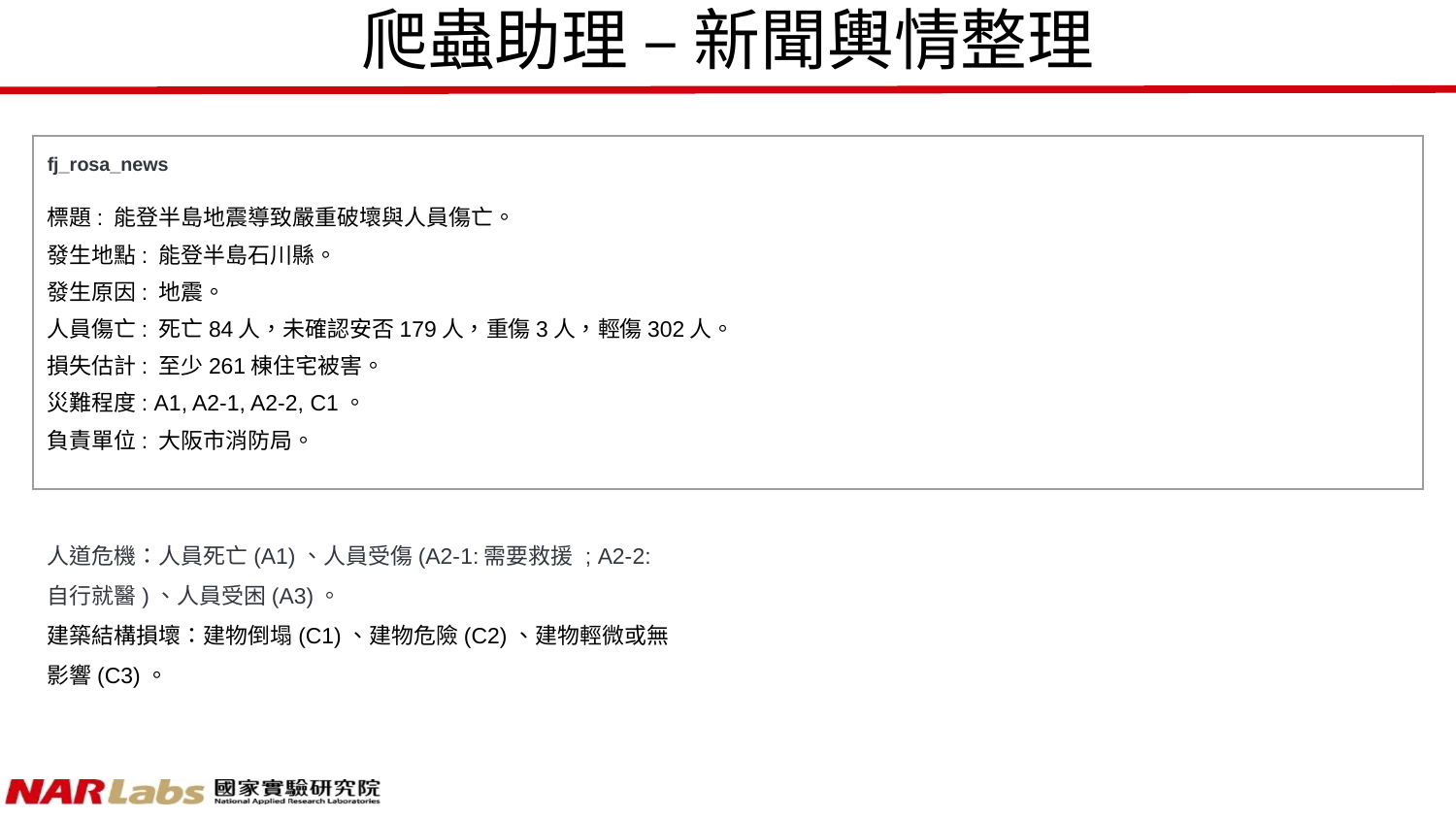

爬蟲助理 – 新聞輿情整理
| fj\_rosa\_news 標題: 能登半島地震導致嚴重破壞與人員傷亡。 發生地點: 能登半島石川縣。 發生原因: 地震。 人員傷亡: 死亡84人，未確認安否179人，重傷3人，輕傷302人。 損失估計: 至少261棟住宅被害。 災難程度: A1, A2-1, A2-2, C1。 負責單位: 大阪市消防局。 |
| --- |
人道危機：人員死亡(A1)、人員受傷(A2-1:需要救援 ; A2-2:自行就醫)、人員受困(A3)。
建築結構損壞：建物倒塌(C1)、建物危險(C2)、建物輕微或無影響(C3)。